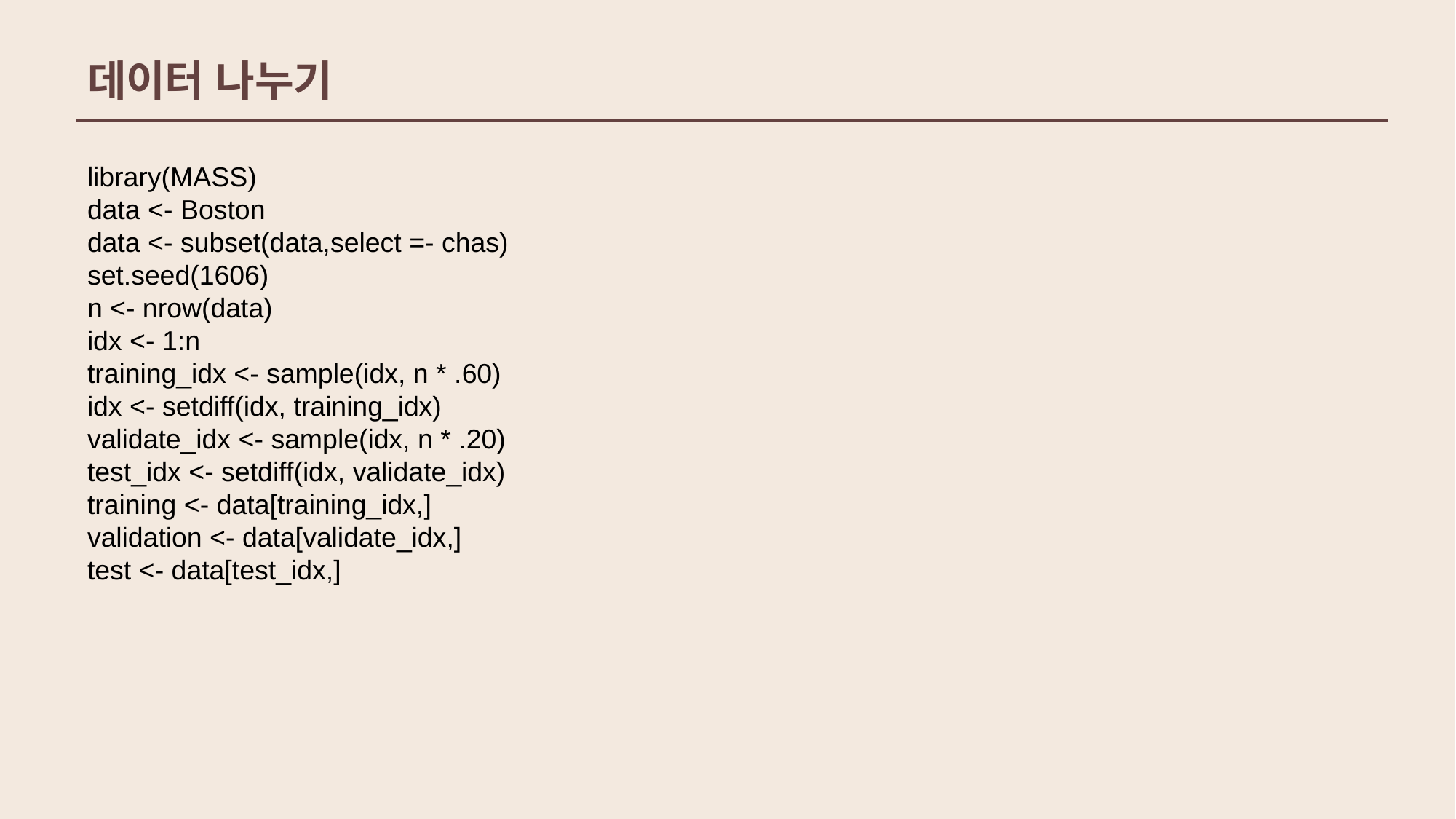

데이터 나누기
library(MASS)
data <- Boston
data <- subset(data,select =- chas)
set.seed(1606)
n <- nrow(data)
idx <- 1:n
training_idx <- sample(idx, n * .60)
idx <- setdiff(idx, training_idx)
validate_idx <- sample(idx, n * .20)
test_idx <- setdiff(idx, validate_idx)
training <- data[training_idx,]
validation <- data[validate_idx,]
test <- data[test_idx,]